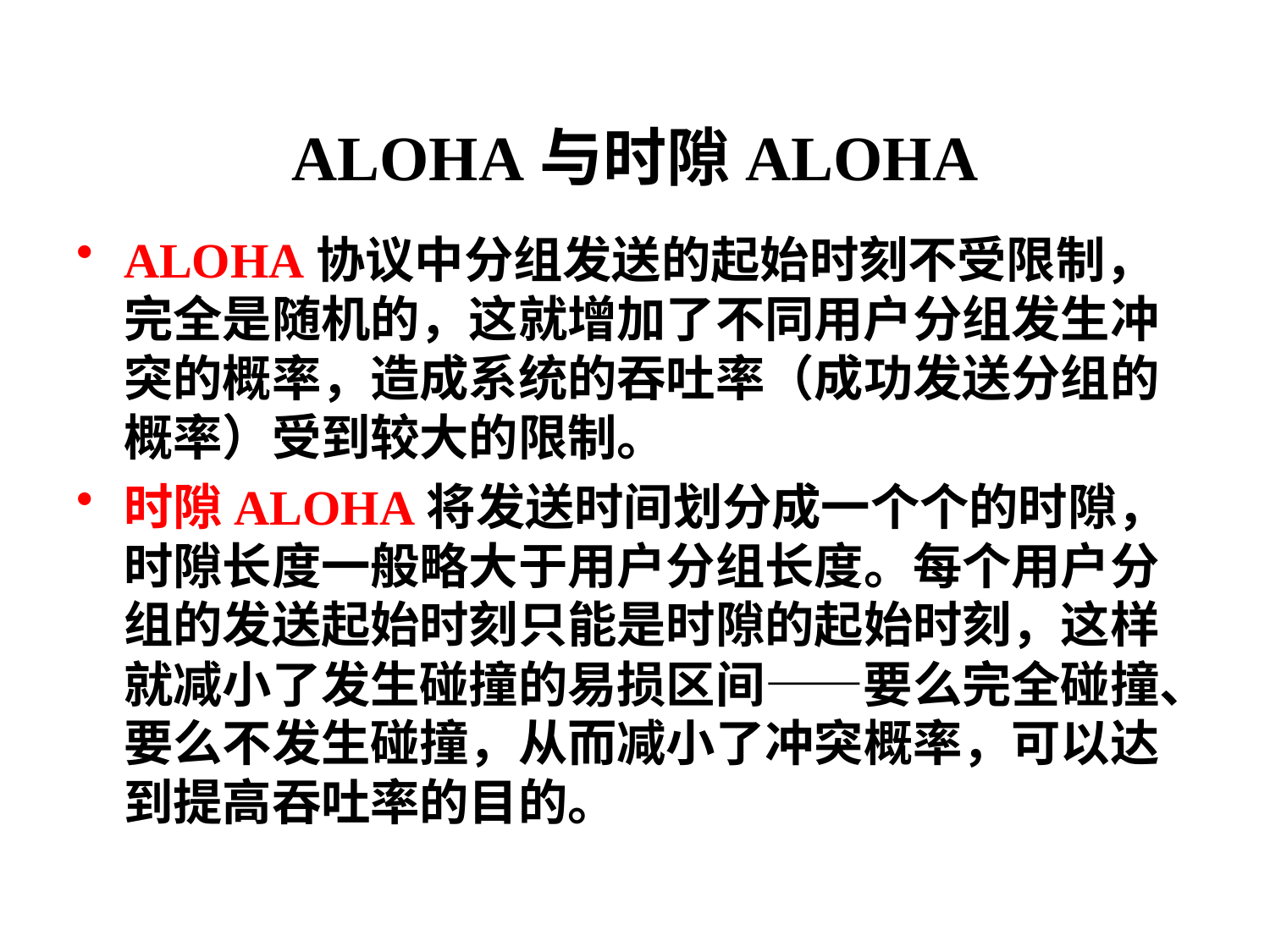

# ALOHA与时隙ALOHA
ALOHA协议中分组发送的起始时刻不受限制，完全是随机的，这就增加了不同用户分组发生冲突的概率，造成系统的吞吐率（成功发送分组的概率）受到较大的限制。
时隙ALOHA将发送时间划分成一个个的时隙，时隙长度一般略大于用户分组长度。每个用户分组的发送起始时刻只能是时隙的起始时刻，这样就减小了发生碰撞的易损区间——要么完全碰撞、要么不发生碰撞，从而减小了冲突概率，可以达到提高吞吐率的目的。